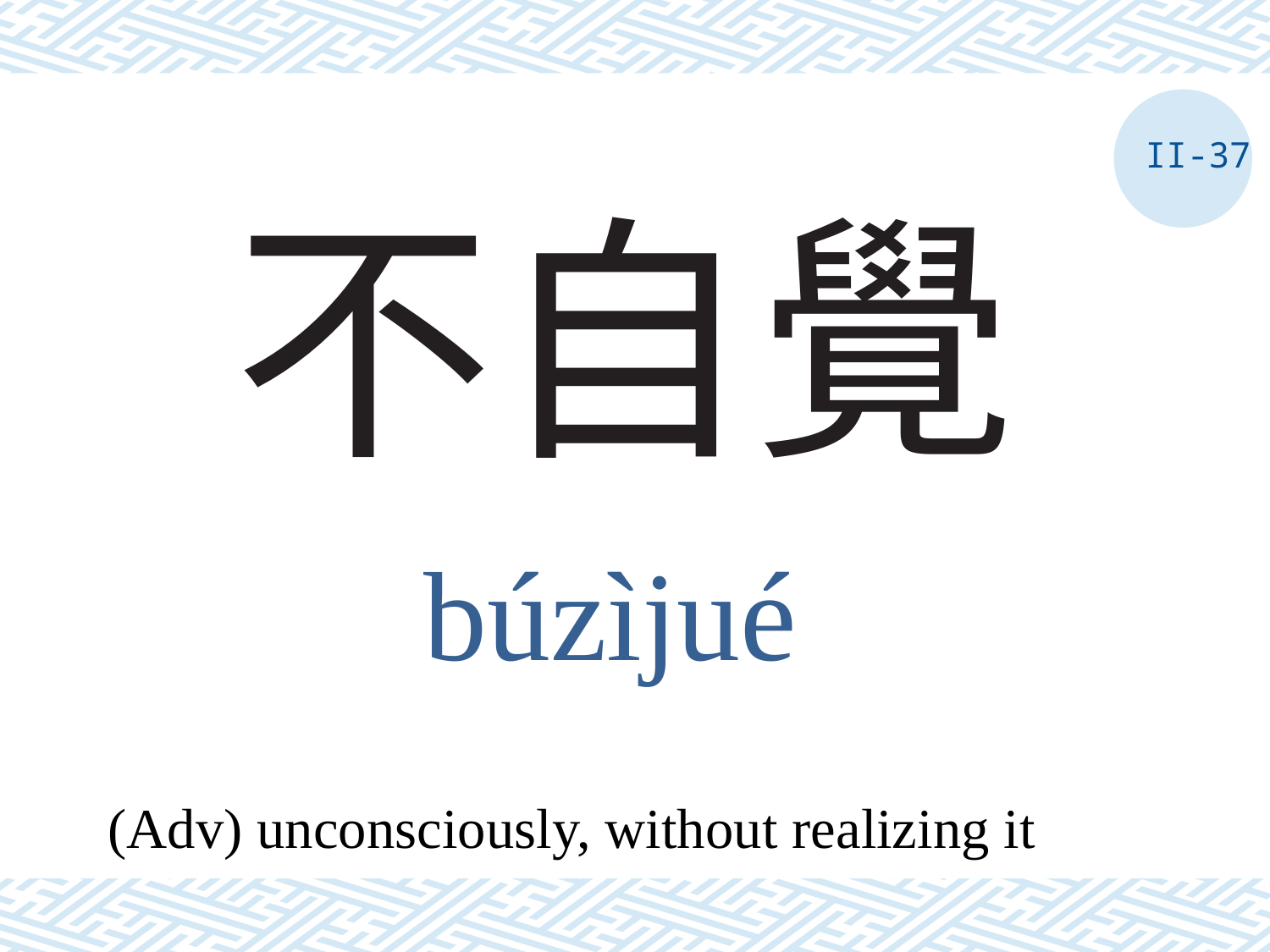

II-37

# 不自覺
búzìjué
(Adv) unconsciously, without realizing it